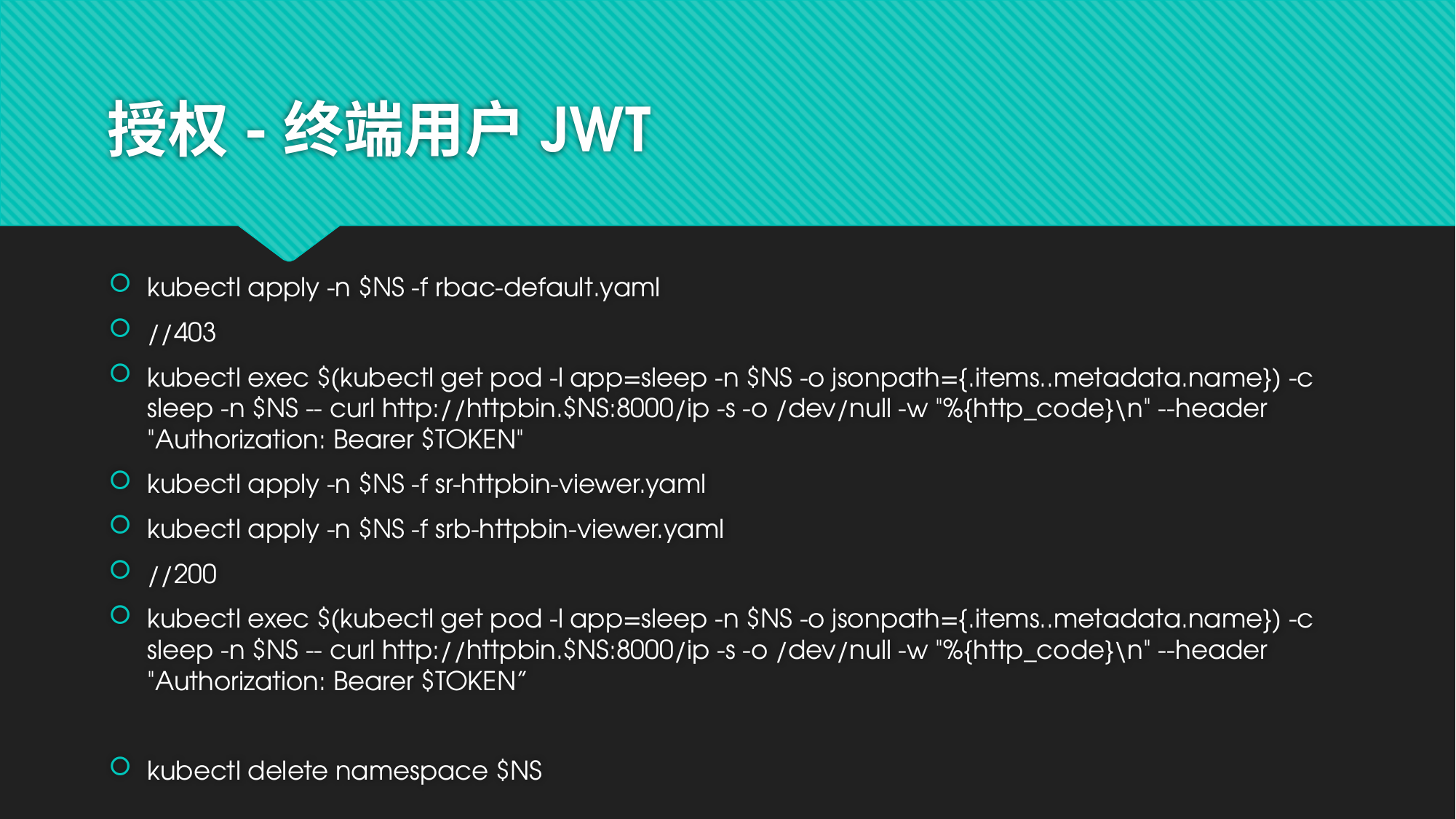

# 授权-终端用户JWT
kubectl apply -n $NS -f rbac-default.yaml
//403
kubectl exec $(kubectl get pod -l app=sleep -n $NS -o jsonpath={.items..metadata.name}) -c sleep -n $NS -- curl http://httpbin.$NS:8000/ip -s -o /dev/null -w "%{http_code}\n" --header "Authorization: Bearer $TOKEN"
kubectl apply -n $NS -f sr-httpbin-viewer.yaml
kubectl apply -n $NS -f srb-httpbin-viewer.yaml
//200
kubectl exec $(kubectl get pod -l app=sleep -n $NS -o jsonpath={.items..metadata.name}) -c sleep -n $NS -- curl http://httpbin.$NS:8000/ip -s -o /dev/null -w "%{http_code}\n" --header "Authorization: Bearer $TOKEN”

kubectl delete namespace $NS